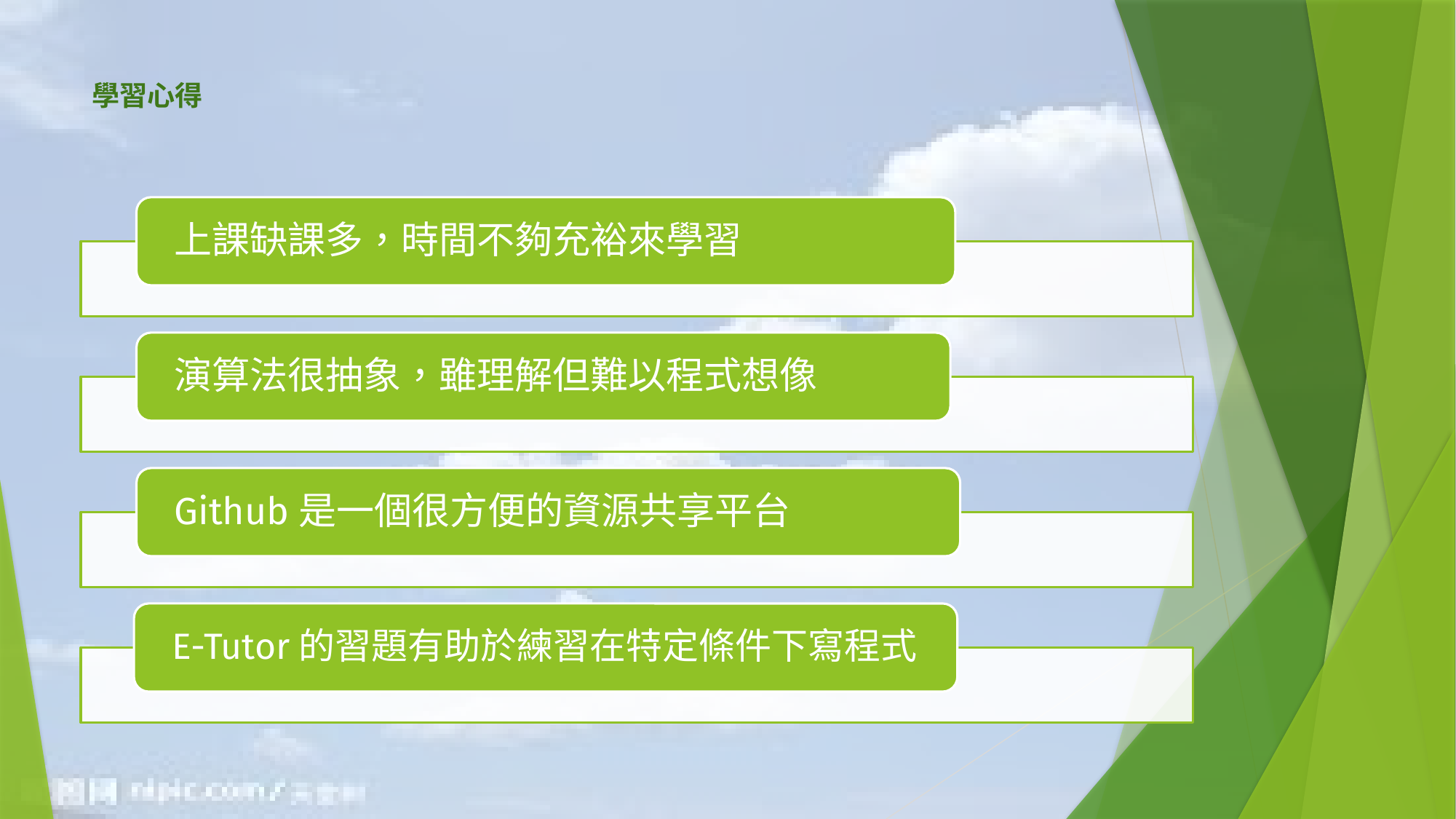

# 學習心得
上課缺課多，時間不夠充裕來學習
演算法很抽象，雖理解但難以程式想像
Github是一個很方便的資源共享平台
E-Tutor的習題有助於練習在特定條件下寫程式